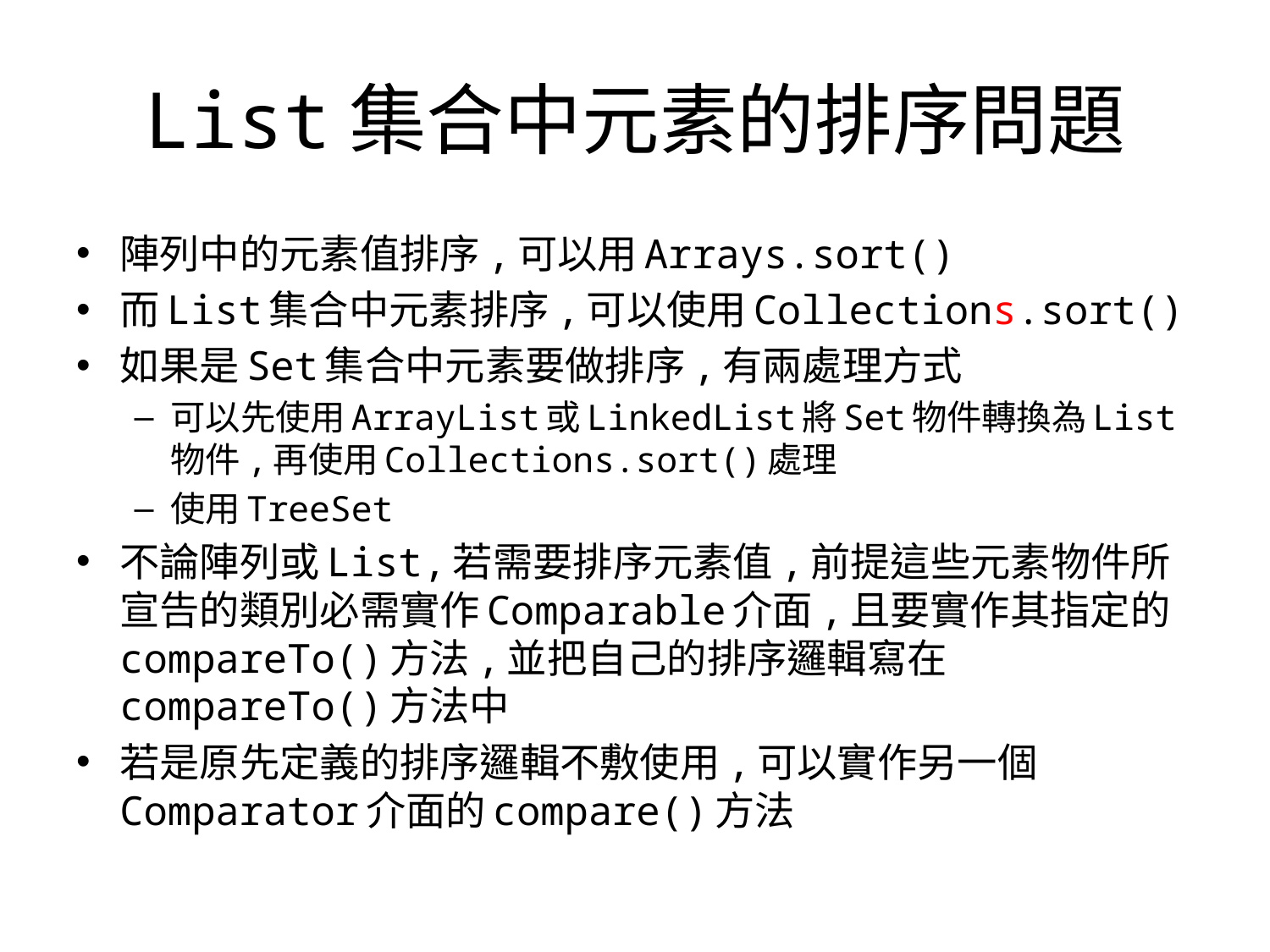

# List集合中元素的排序問題
陣列中的元素值排序,可以用Arrays.sort()
而List集合中元素排序,可以使用Collections.sort()
如果是Set集合中元素要做排序,有兩處理方式
可以先使用ArrayList或LinkedList將Set物件轉換為List物件,再使用Collections.sort()處理
使用TreeSet
不論陣列或List,若需要排序元素值,前提這些元素物件所宣告的類別必需實作Comparable介面,且要實作其指定的compareTo()方法,並把自己的排序邏輯寫在compareTo()方法中
若是原先定義的排序邏輯不敷使用,可以實作另一個Comparator介面的compare()方法